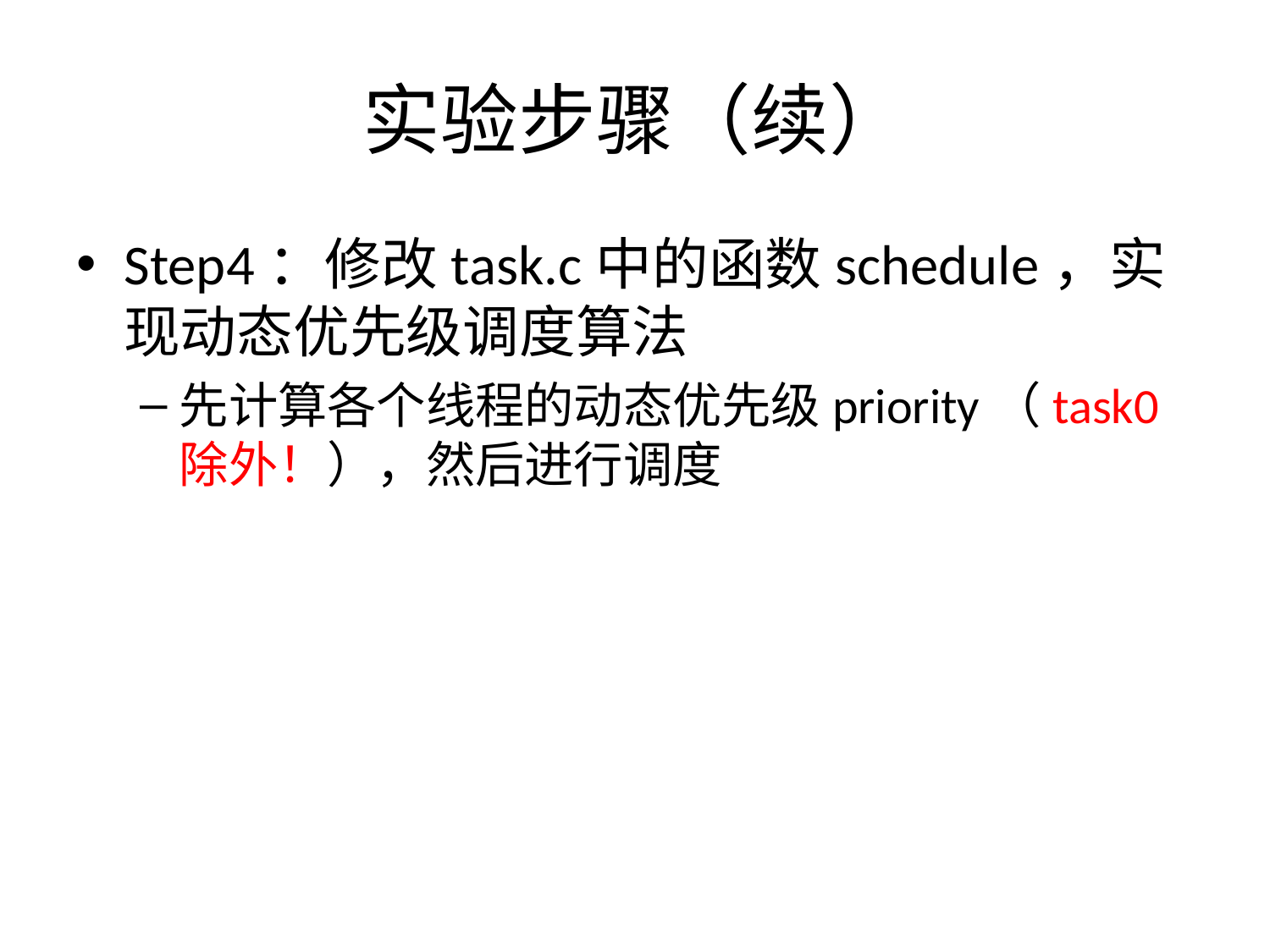

# 实验步骤（续）
Step4：修改task.c中的函数schedule，实现动态优先级调度算法
先计算各个线程的动态优先级priority（task0除外！），然后进行调度